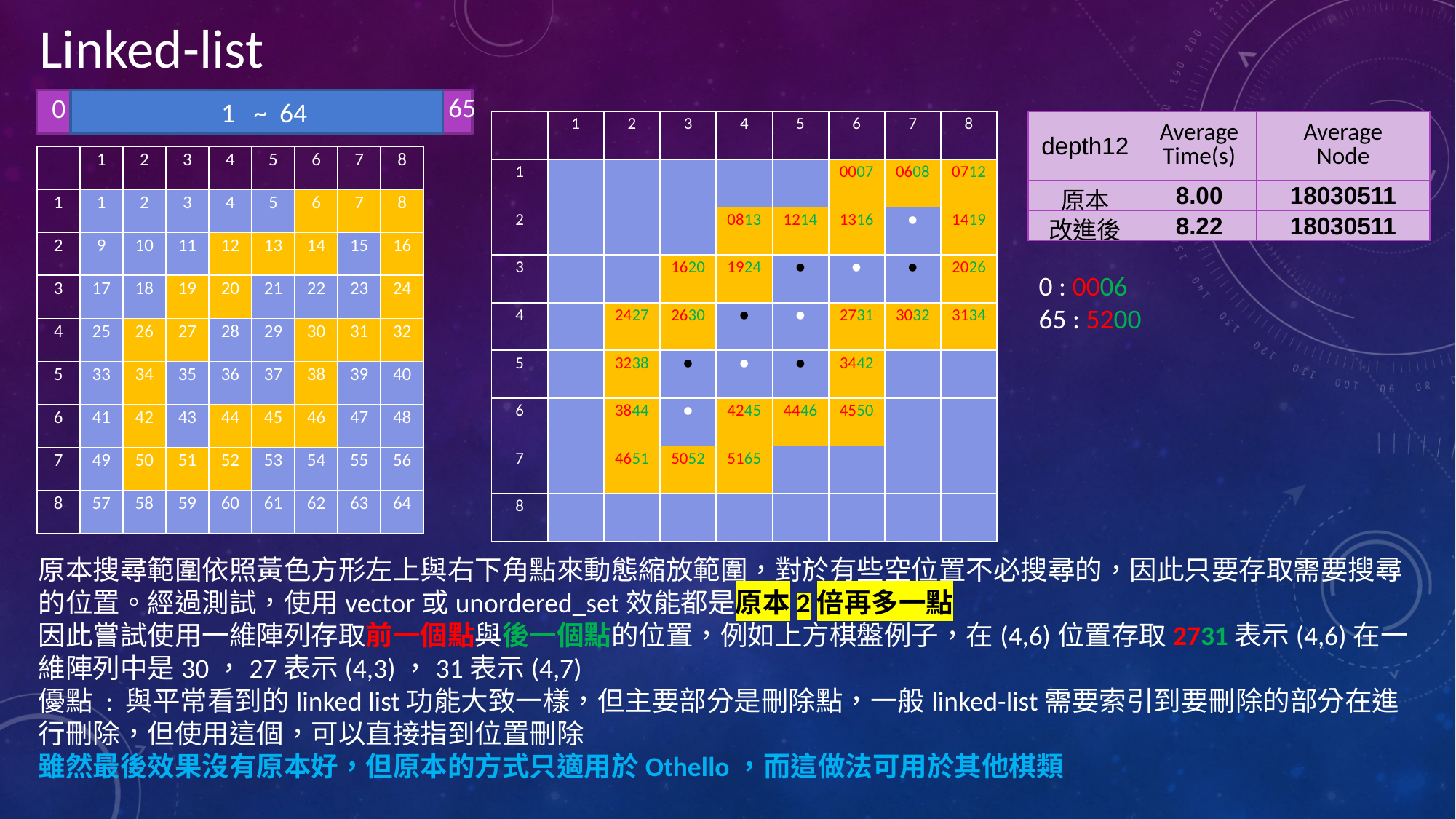

Linked-list
65
0

1   ~  64
|  | 1 | 2 | 3 | 4 | 5 | 6 | 7 | 8 |
| --- | --- | --- | --- | --- | --- | --- | --- | --- |
| 1 |  |  |  |  |  | 0007 | 0608 | 0712 |
| 2 |  |  |  | 0813 | 1214 | 1316 | ● | 1419 |
| 3 |  |  | 1620 | 1924 | ● | ● | ● | 2026 |
| 4 |  | 2427 | 2630 | ● | ● | 2731 | 3032 | 3134 |
| 5 |  | 3238 | ● | ● | ● | 3442 |  |  |
| 6 |  | 3844 | ● | 4245 | 4446 | 4550 |  |  |
| 7 |  | 4651 | 5052 | 5165 |  |  |  |  |
| 8 |  |  |  |  |  |  |  |  |
| depth12 | Average Time(s) | Average Node |
| --- | --- | --- |
| 原本 | 8.00 | 18030511 |
| 改進後 | 8.22 | 18030511 |
|  | 1 | 2 | 3 | 4 | 5 | 6 | 7 | 8 |
| --- | --- | --- | --- | --- | --- | --- | --- | --- |
| 1 | 1 | 2 | 3 | 4 | 5 | 6 | 7 | 8 |
| 2 | 9 | 10 | 11 | 12 | 13 | 14 | 15 | 16 |
| 3 | 17 | 18 | 19 | 20 | 21 | 22 | 23 | 24 |
| 4 | 25 | 26 | 27 | 28 | 29 | 30 | 31 | 32 |
| 5 | 33 | 34 | 35 | 36 | 37 | 38 | 39 | 40 |
| 6 | 41 | 42 | 43 | 44 | 45 | 46 | 47 | 48 |
| 7 | 49 | 50 | 51 | 52 | 53 | 54 | 55 | 56 |
| 8 | 57 | 58 | 59 | 60 | 61 | 62 | 63 | 64 |
0 : 0006
65 : 5200
原本搜尋範圍依照黃色方形左上與右下角點來動態縮放範圍，對於有些空位置不必搜尋的，因此只要存取需要搜尋的位置。經過測試，使用vector或unordered_set效能都是原本2倍再多一點
因此嘗試使用一維陣列存取前一個點與後一個點的位置，例如上方棋盤例子，在(4,6)位置存取2731表示(4,6)在一維陣列中是30，27表示(4,3)，31表示(4,7)
優點 : 與平常看到的linked list功能大致一樣，但主要部分是刪除點，一般linked-list需要索引到要刪除的部分在進行刪除，但使用這個，可以直接指到位置刪除
雖然最後效果沒有原本好，但原本的方式只適用於Othello，而這做法可用於其他棋類